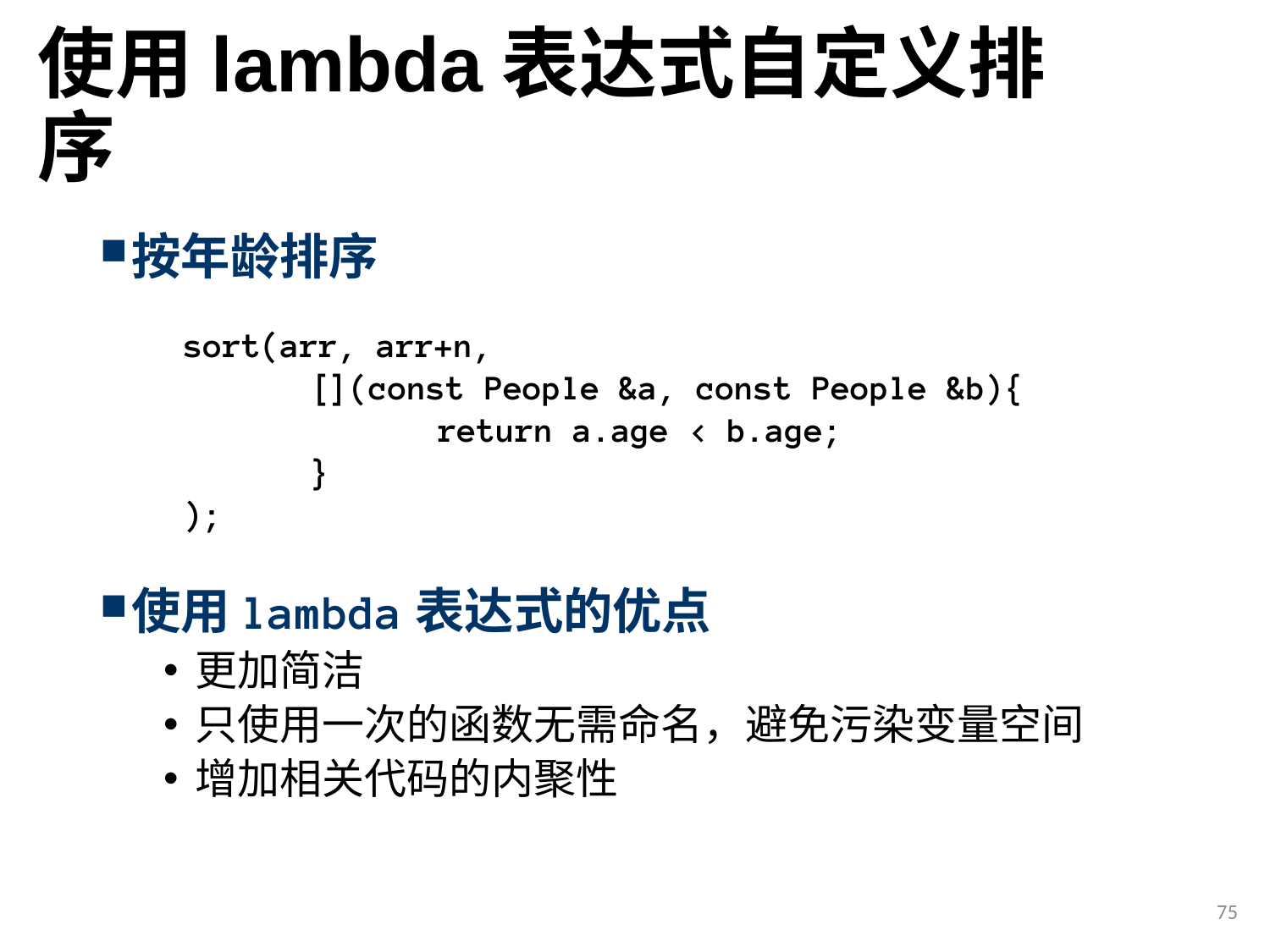

# 使用lambda表达式自定义排序
按年龄排序

使用lambda表达式的优点
更加简洁
只使用一次的函数无需命名，避免污染变量空间
增加相关代码的内聚性
sort(arr, arr+n,
	[](const People &a, const People &b){
		return a.age < b.age;
	}
);
75